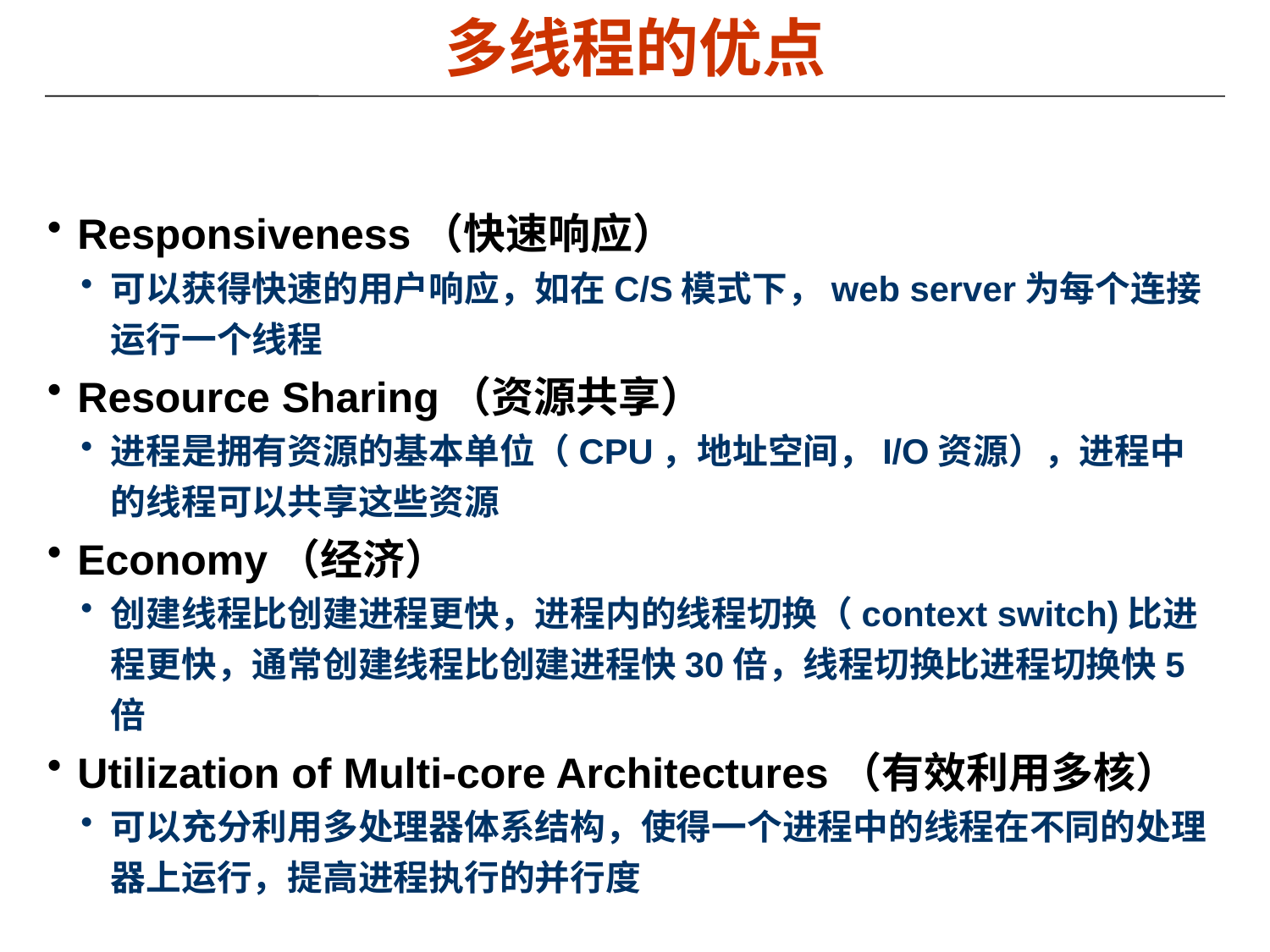

# 多线程的优点
Responsiveness（快速响应）
可以获得快速的用户响应，如在C/S模式下，web server为每个连接运行一个线程
Resource Sharing（资源共享）
进程是拥有资源的基本单位（CPU，地址空间，I/O资源），进程中的线程可以共享这些资源
Economy（经济）
创建线程比创建进程更快，进程内的线程切换（context switch)比进程更快，通常创建线程比创建进程快30倍，线程切换比进程切换快5倍
Utilization of Multi-core Architectures（有效利用多核）
可以充分利用多处理器体系结构，使得一个进程中的线程在不同的处理器上运行，提高进程执行的并行度